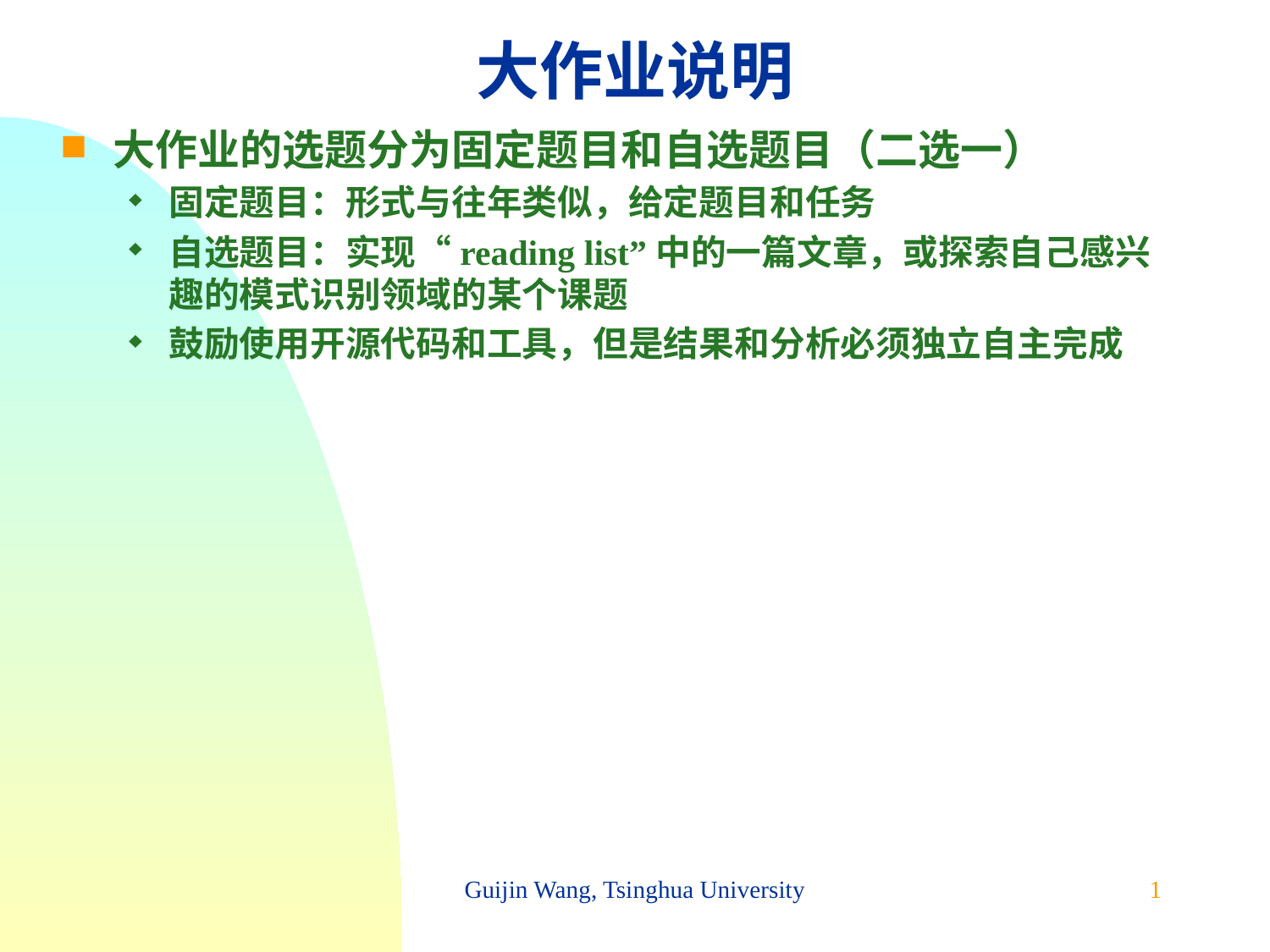

# 大作业说明
大作业的选题分为固定题目和自选题目（二选一）
固定题目：形式与往年类似，给定题目和任务
自选题目：实现“reading list”中的一篇文章，或探索自己感兴趣的模式识别领域的某个课题
鼓励使用开源代码和工具，但是结果和分析必须独立自主完成

Guijin Wang, Tsinghua University
1